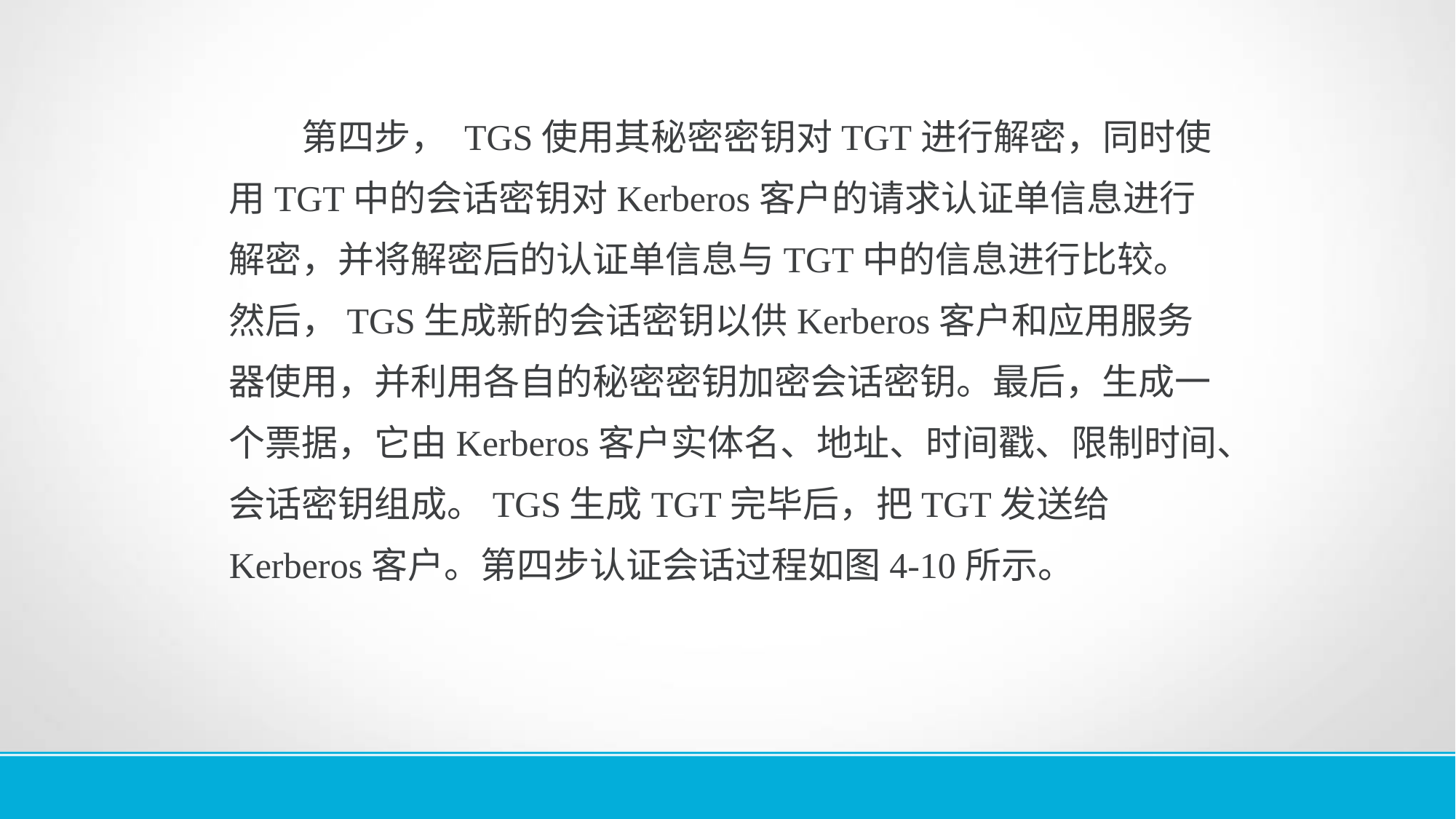

第四步， TGS使用其秘密密钥对TGT进行解密，同时使用TGT中的会话密钥对Kerberos客户的请求认证单信息进行解密，并将解密后的认证单信息与TGT中的信息进行比较。然后，TGS生成新的会话密钥以供Kerberos客户和应用服务器使用，并利用各自的秘密密钥加密会话密钥。最后，生成一个票据，它由Kerberos客户实体名、地址、时间戳、限制时间、会话密钥组成。TGS生成TGT完毕后，把TGT发送给Kerberos客户。第四步认证会话过程如图4-10所示。